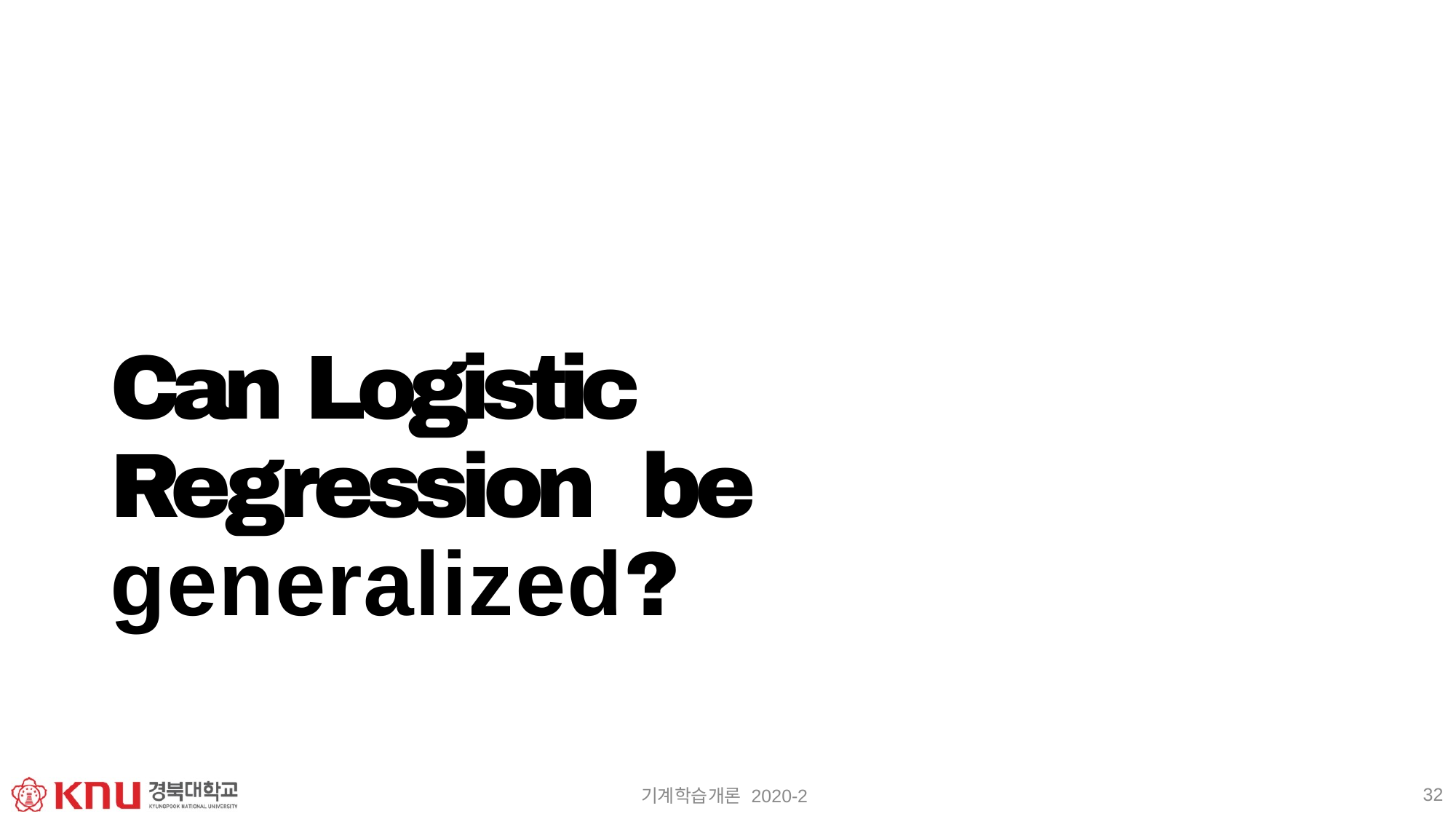

# Can Logistic Regression  be generalized?
32
기계학습개론 2020-2